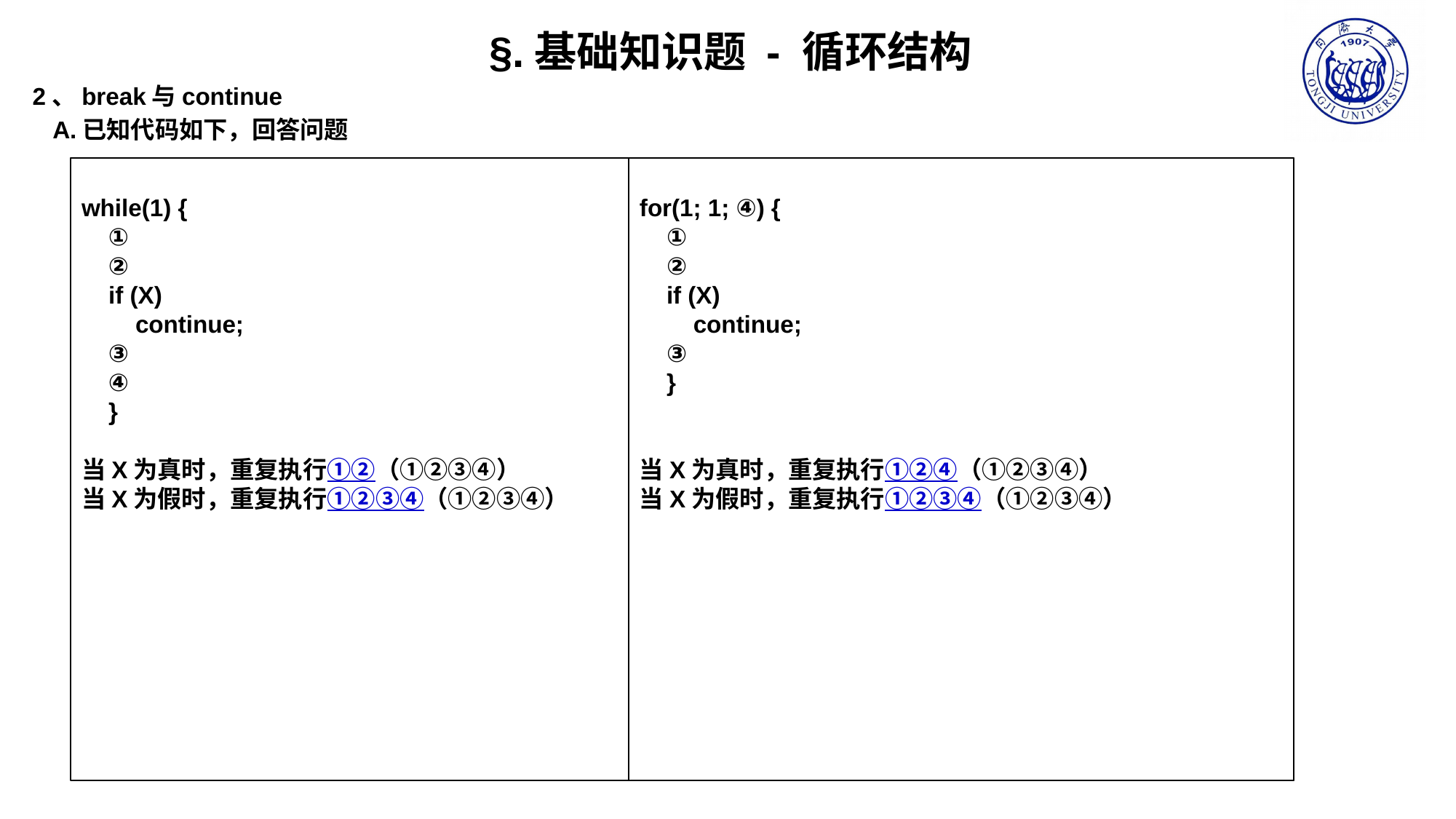

§.基础知识题 - 循环结构
2、break与continue
   A.已知代码如下，回答问题

while(1) {
    ①
    ②
    if (X)
        continue;
    ③
    ④
    }

当X为真时，重复执行①②（①②③④）
当X为假时，重复执行①②③④（①②③④）

for(1; 1; ④) {
    ①
    ②
    if (X)
        continue;
    ③
    }

当X为真时，重复执行①②④（①②③④）
当X为假时，重复执行①②③④（①②③④）